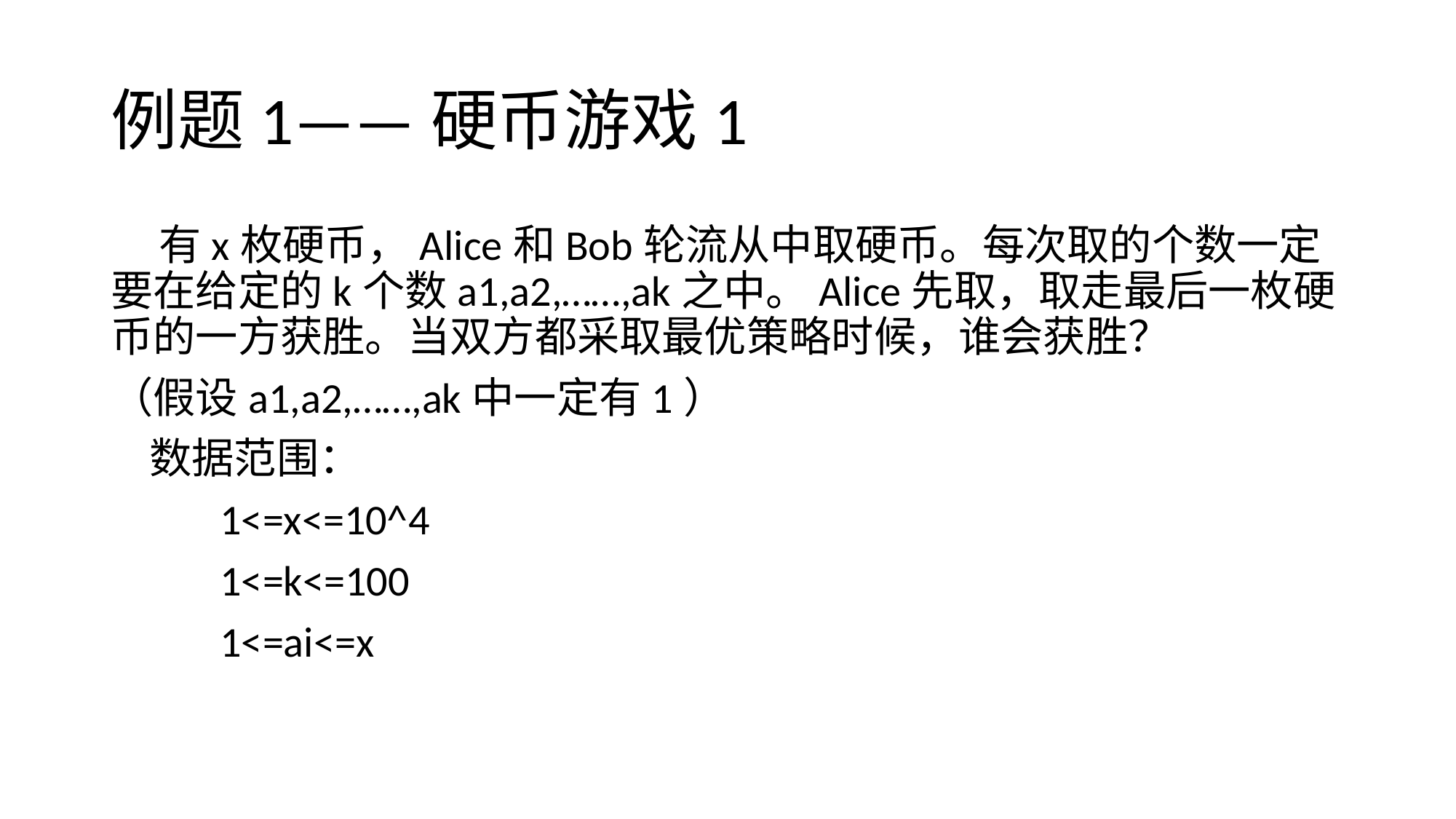

# 例题1——硬币游戏1
    有x枚硬币，Alice和Bob轮流从中取硬币。每次取的个数一定要在给定的k个数a1,a2,……,ak之中。Alice先取，取走最后一枚硬币的一方获胜。当双方都采取最优策略时候，谁会获胜？
（假设a1,a2,……,ak中一定有1）
   数据范围：
	1<=x<=10^4
	1<=k<=100
	1<=ai<=x